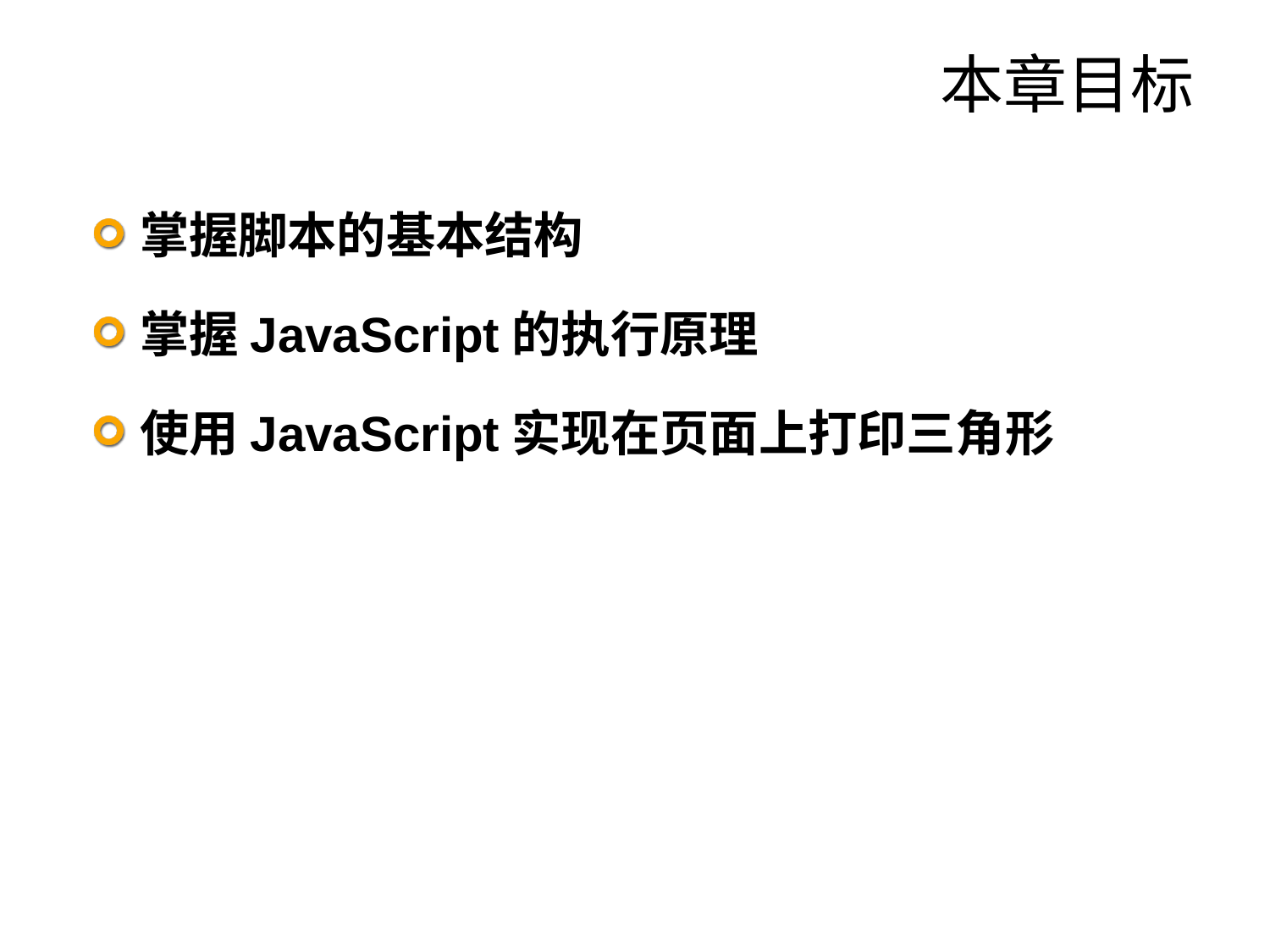

# 本章目标
掌握脚本的基本结构
掌握JavaScript的执行原理
使用JavaScript实现在页面上打印三角形